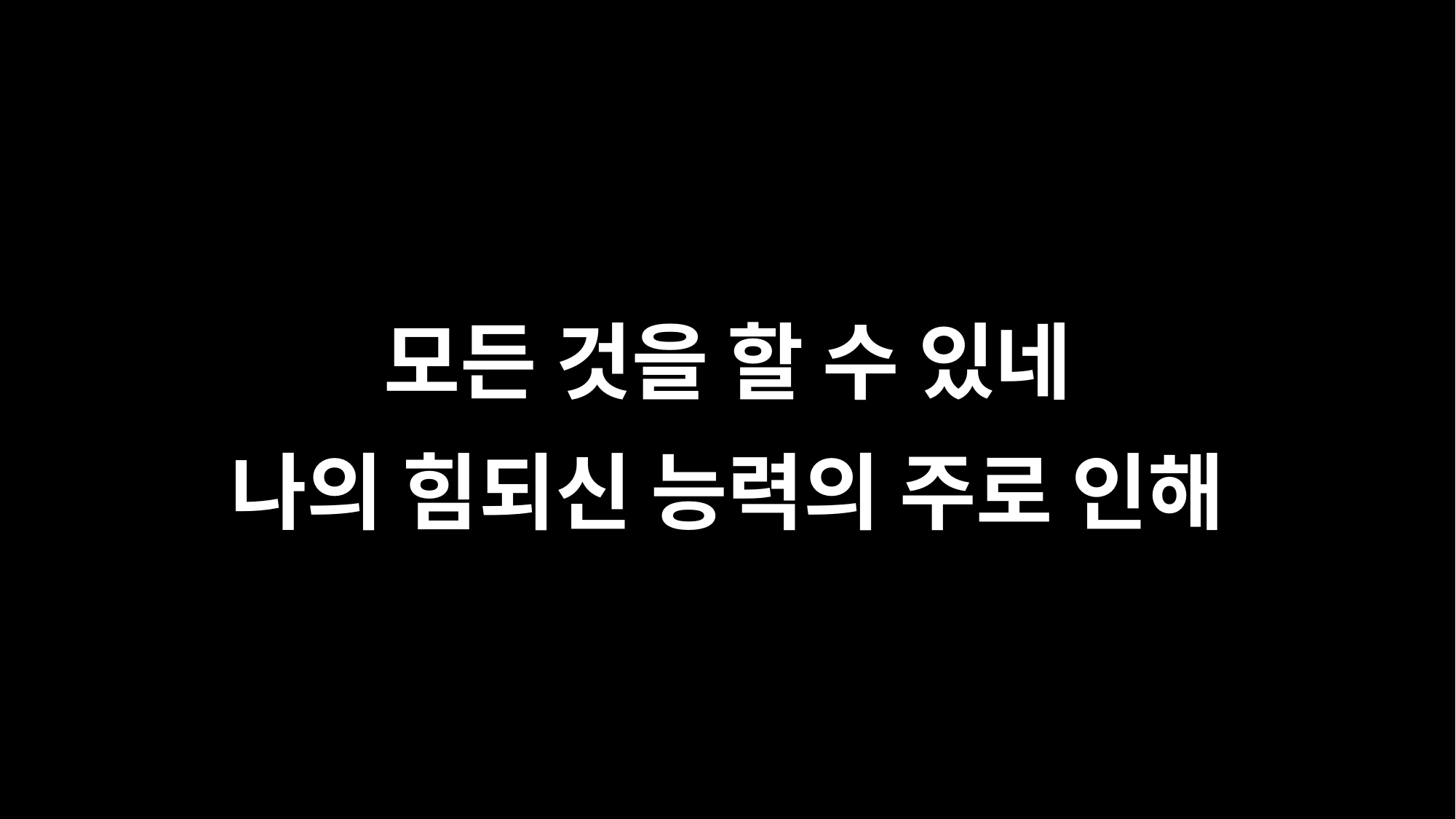

모든 것을 할 수 있네
나의 힘되신 능력의 주로 인해